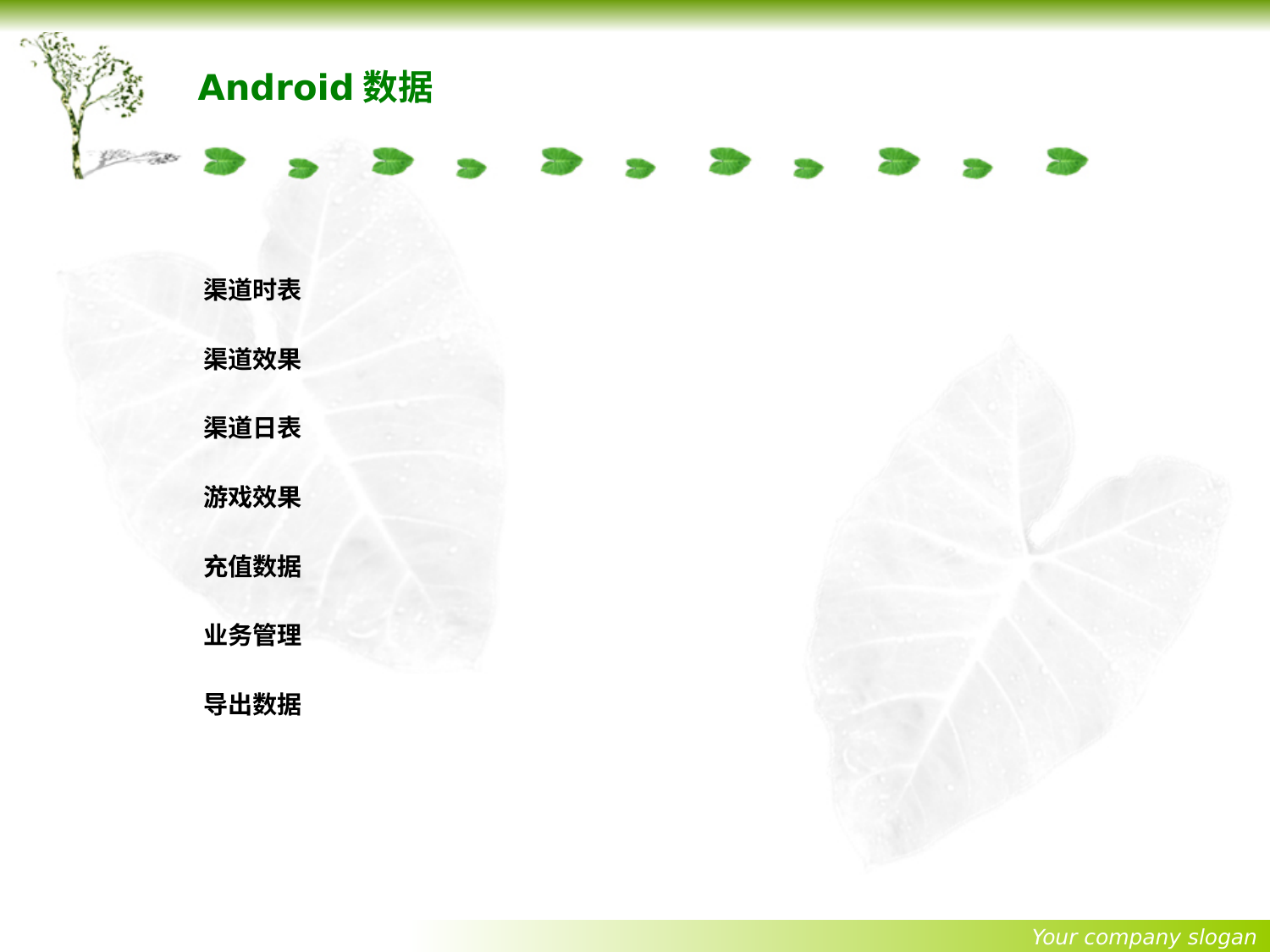

# Android数据

	渠道时表

	渠道效果

	渠道日表

	游戏效果

	充值数据

	业务管理

	导出数据